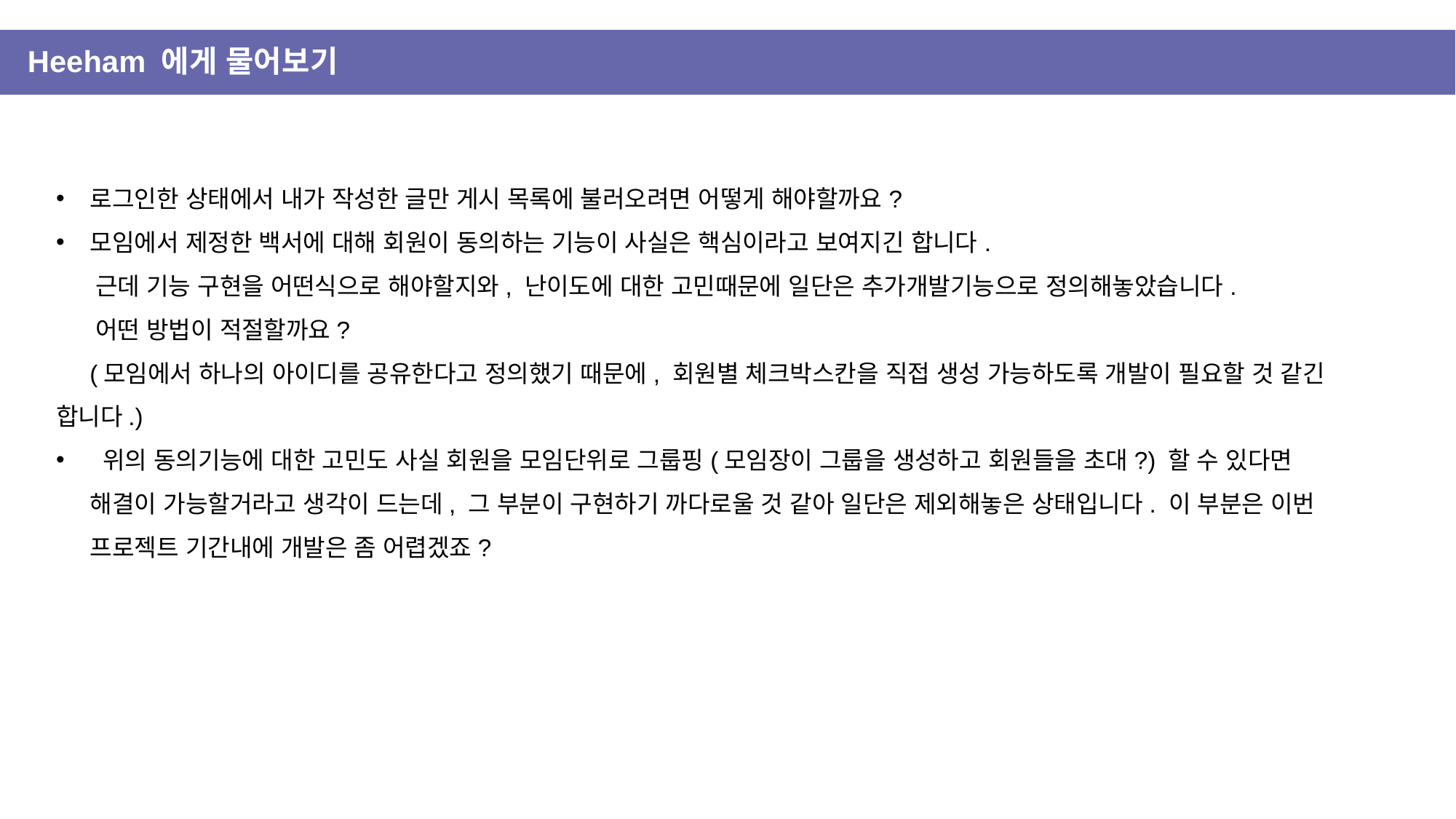

Heeham 에게 물어보기
로그인한 상태에서 내가 작성한 글만 게시 목록에 불러오려면 어떻게 해야할까요?
모임에서 제정한 백서에 대해 회원이 동의하는 기능이 사실은 핵심이라고 보여지긴 합니다.
     근데 기능 구현을 어떤식으로 해야할지와, 난이도에 대한 고민때문에 일단은 추가개발기능으로 정의해놓았습니다.
     어떤 방법이 적절할까요?
     (모임에서 하나의 아이디를 공유한다고 정의했기 때문에, 회원별 체크박스칸을 직접 생성 가능하도록 개발이 필요할 것 같긴 합니다.)
 위의 동의기능에 대한 고민도 사실 회원을 모임단위로 그룹핑(모임장이 그룹을 생성하고 회원들을 초대?) 할 수 있다면 해결이 가능할거라고 생각이 드는데, 그 부분이 구현하기 까다로울 것 같아 일단은 제외해놓은 상태입니다. 이 부분은 이번 프로젝트 기간내에 개발은 좀 어렵겠죠?